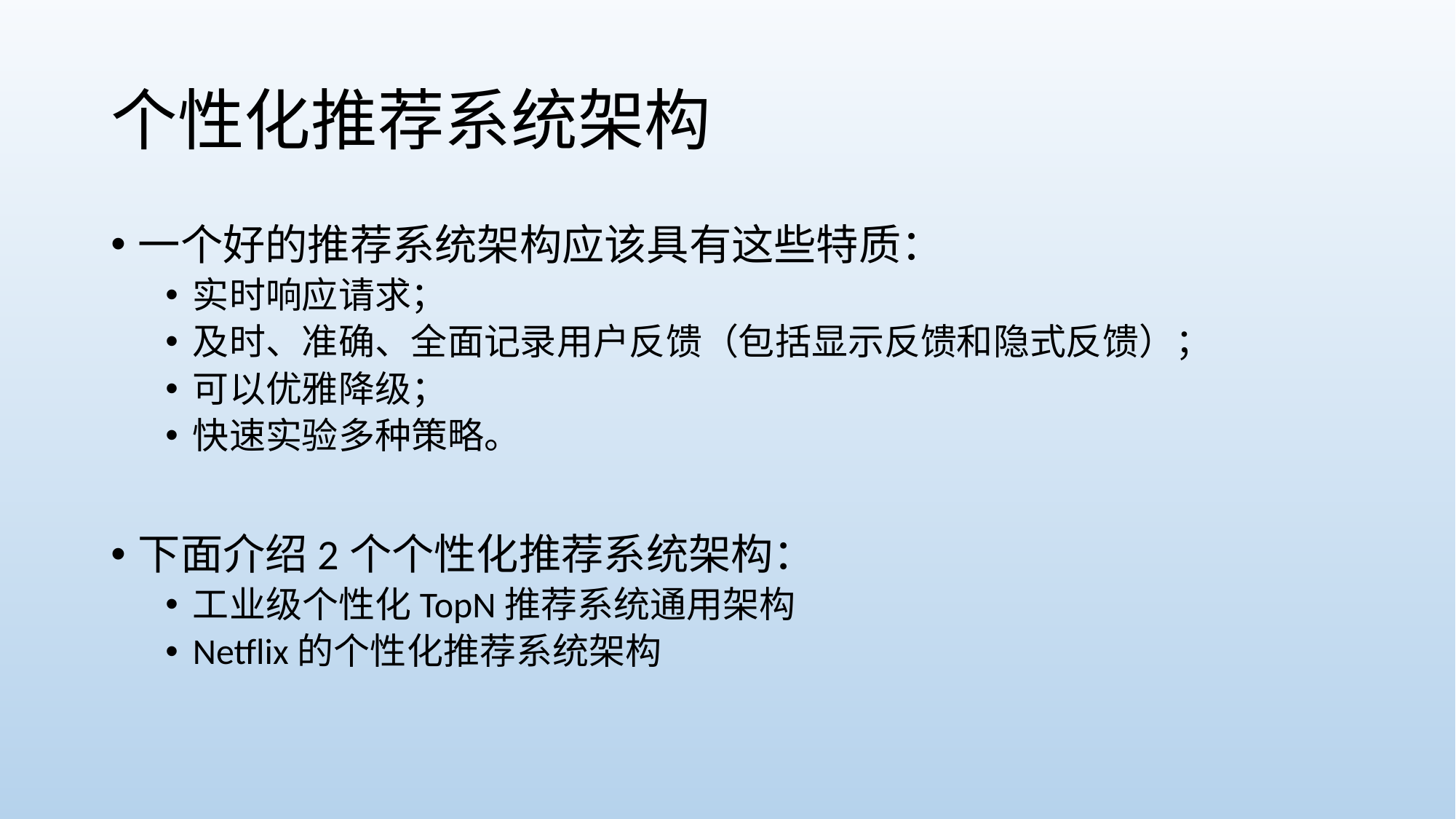

# 个性化推荐系统架构
一个好的推荐系统架构应该具有这些特质：
实时响应请求；
及时、准确、全面记录用户反馈（包括显示反馈和隐式反馈）；
可以优雅降级；
快速实验多种策略。

下面介绍2个个性化推荐系统架构：
工业级个性化TopN推荐系统通用架构
Netflix的个性化推荐系统架构